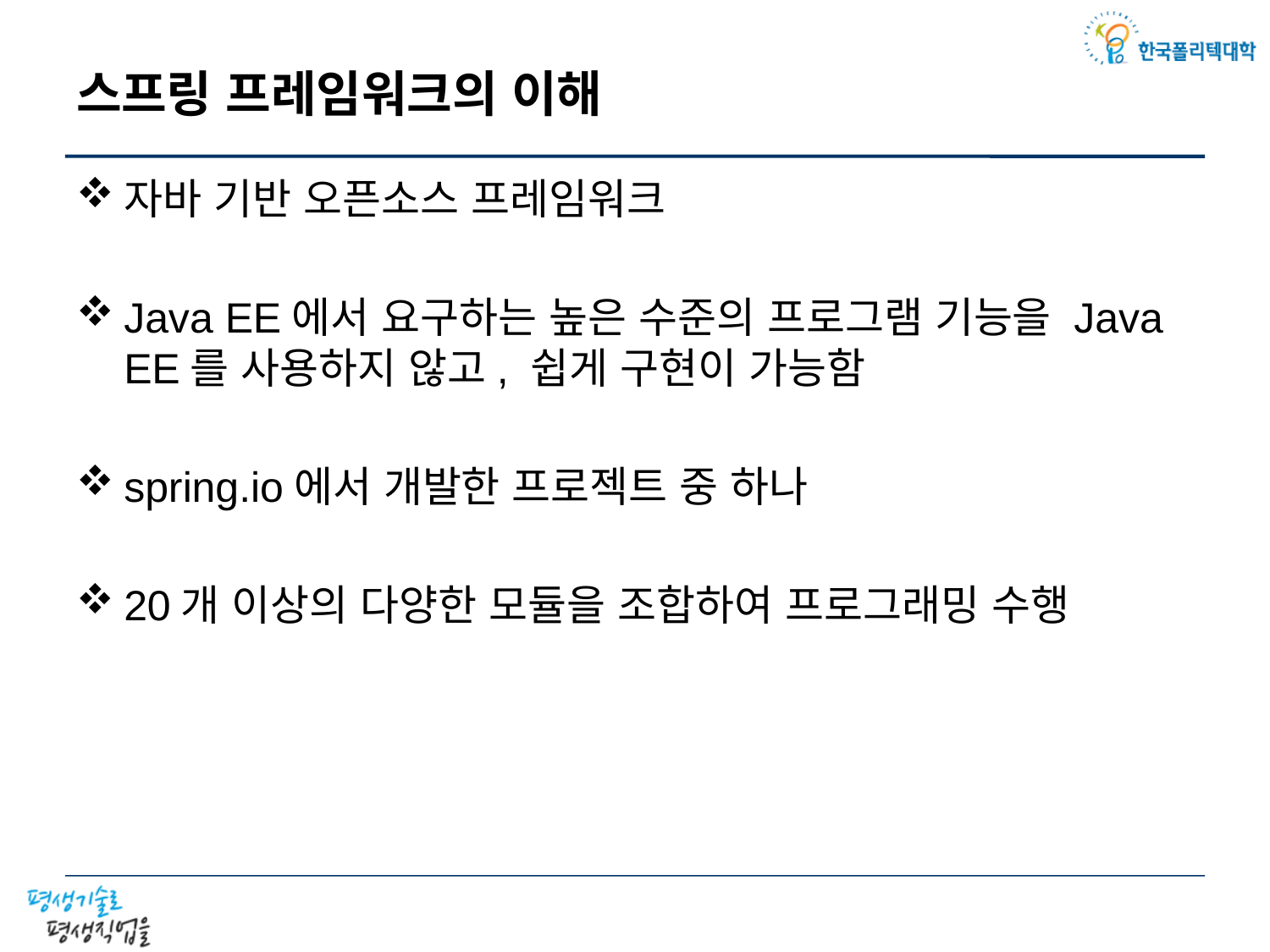

# 스프링 프레임워크의 이해
자바 기반 오픈소스 프레임워크

Java EE에서 요구하는 높은 수준의 프로그램 기능을 Java EE를 사용하지 않고, 쉽게 구현이 가능함

spring.io에서 개발한 프로젝트 중 하나

20개 이상의 다양한 모듈을 조합하여 프로그래밍 수행